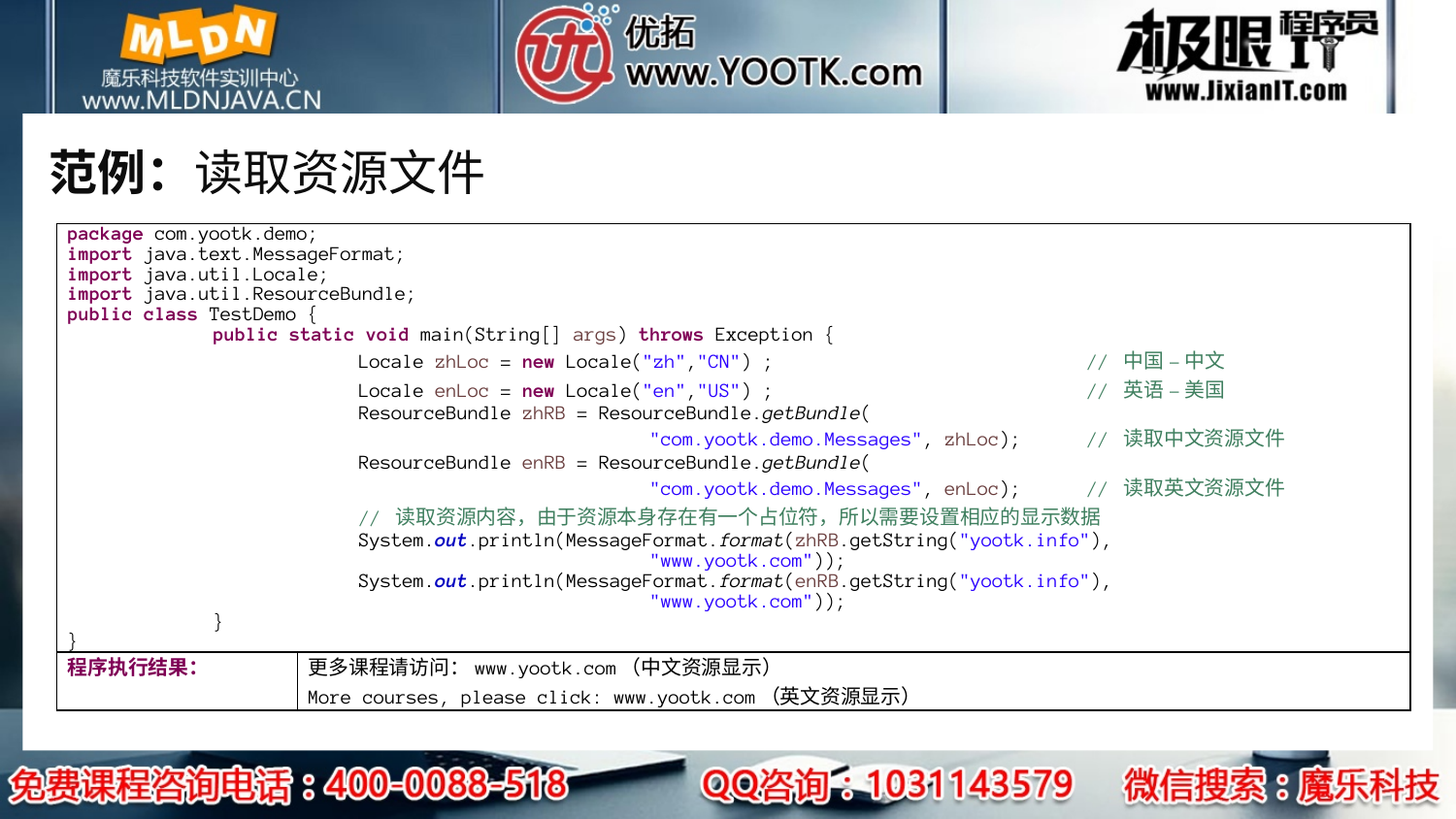

# 范例：读取资源文件
| package com.yootk.demo; import java.text.MessageFormat; import java.util.Locale; import java.util.ResourceBundle; public class TestDemo { public static void main(String[] args) throws Exception { Locale zhLoc = new Locale("zh","CN") ; // 中国-中文 Locale enLoc = new Locale("en","US") ; // 英语-美国 ResourceBundle zhRB = ResourceBundle.getBundle( "com.yootk.demo.Messages", zhLoc); // 读取中文资源文件 ResourceBundle enRB = ResourceBundle.getBundle( "com.yootk.demo.Messages", enLoc); // 读取英文资源文件 // 读取资源内容，由于资源本身存在有一个占位符，所以需要设置相应的显示数据 System.out.println(MessageFormat.format(zhRB.getString("yootk.info"), "www.yootk.com")); System.out.println(MessageFormat.format(enRB.getString("yootk.info"), "www.yootk.com")); } } |  |
| --- | --- |
| 程序执行结果： | 更多课程请访问：www.yootk.com（中文资源显示） More courses, please click: www.yootk.com（英文资源显示） |